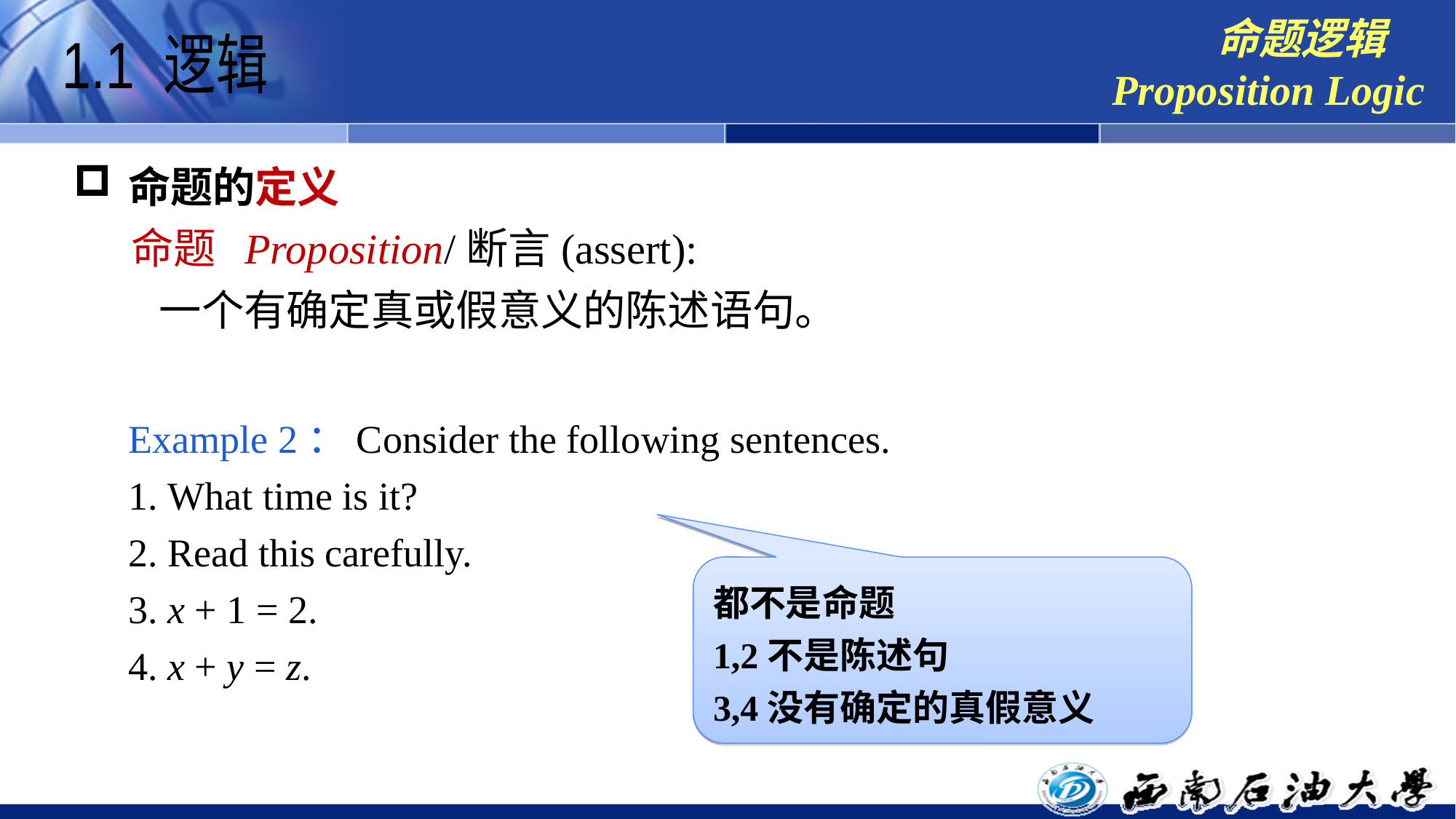

命题逻辑
Proposition Logic
1.1  逻辑
命题的定义
     命题  Proposition/断言(assert):
        一个有确定真或假意义的陈述语句。

Example 2：Consider the following sentences.
 What time is it?
 Read this carefully.
 x + 1 = 2.
 x + y = z.

都不是命题
1,2不是陈述句
3,4没有确定的真假意义